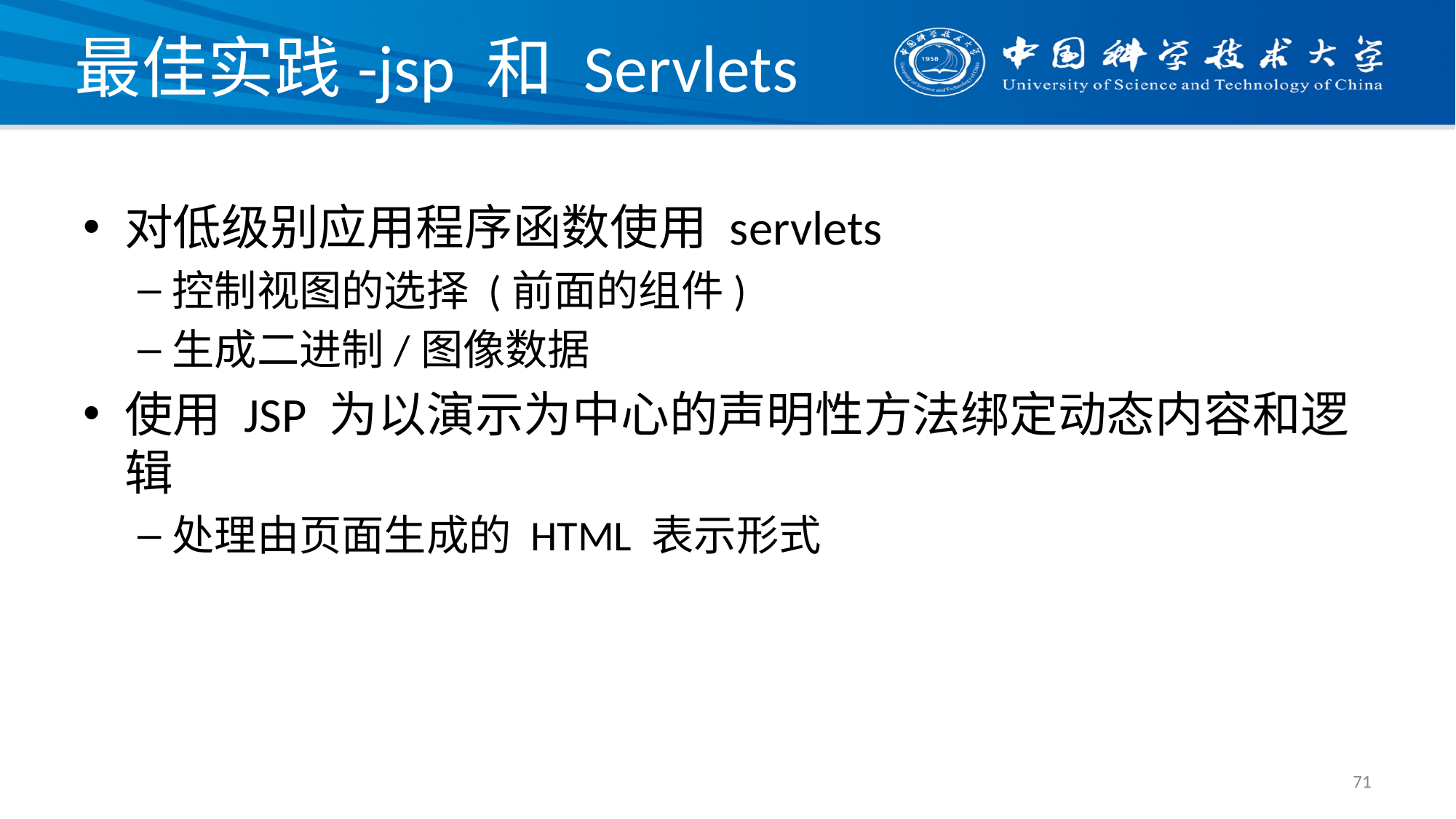

# 最佳实践-jsp 和 Servlets
对低级别应用程序函数使用 servlets
控制视图的选择 (前面的组件)
生成二进制/图像数据
使用 JSP 为以演示为中心的声明性方法绑定动态内容和逻辑
处理由页面生成的 HTML 表示形式

71